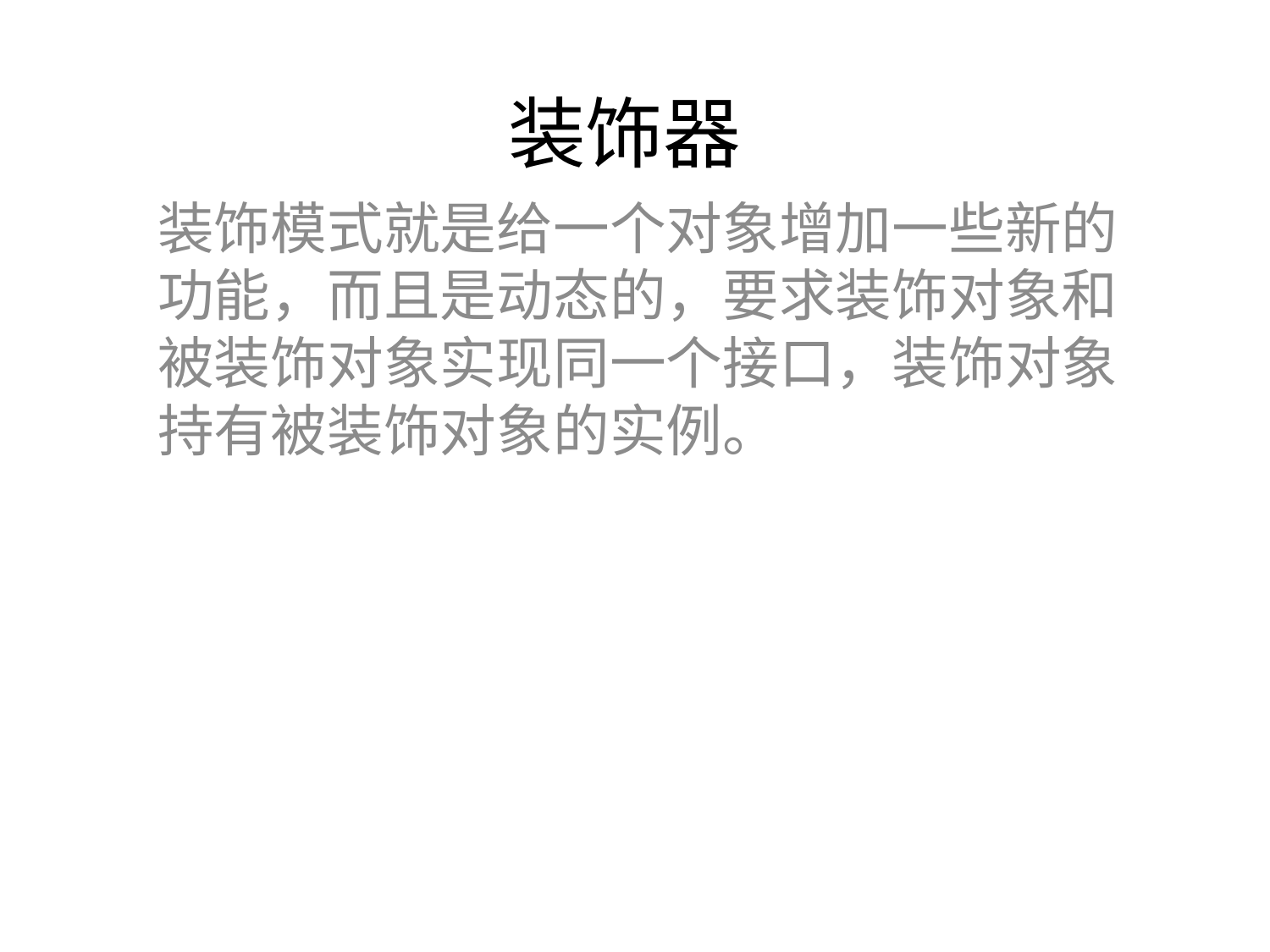

# 装饰器
装饰模式就是给一个对象增加一些新的功能，而且是动态的，要求装饰对象和被装饰对象实现同一个接口，装饰对象持有被装饰对象的实例。